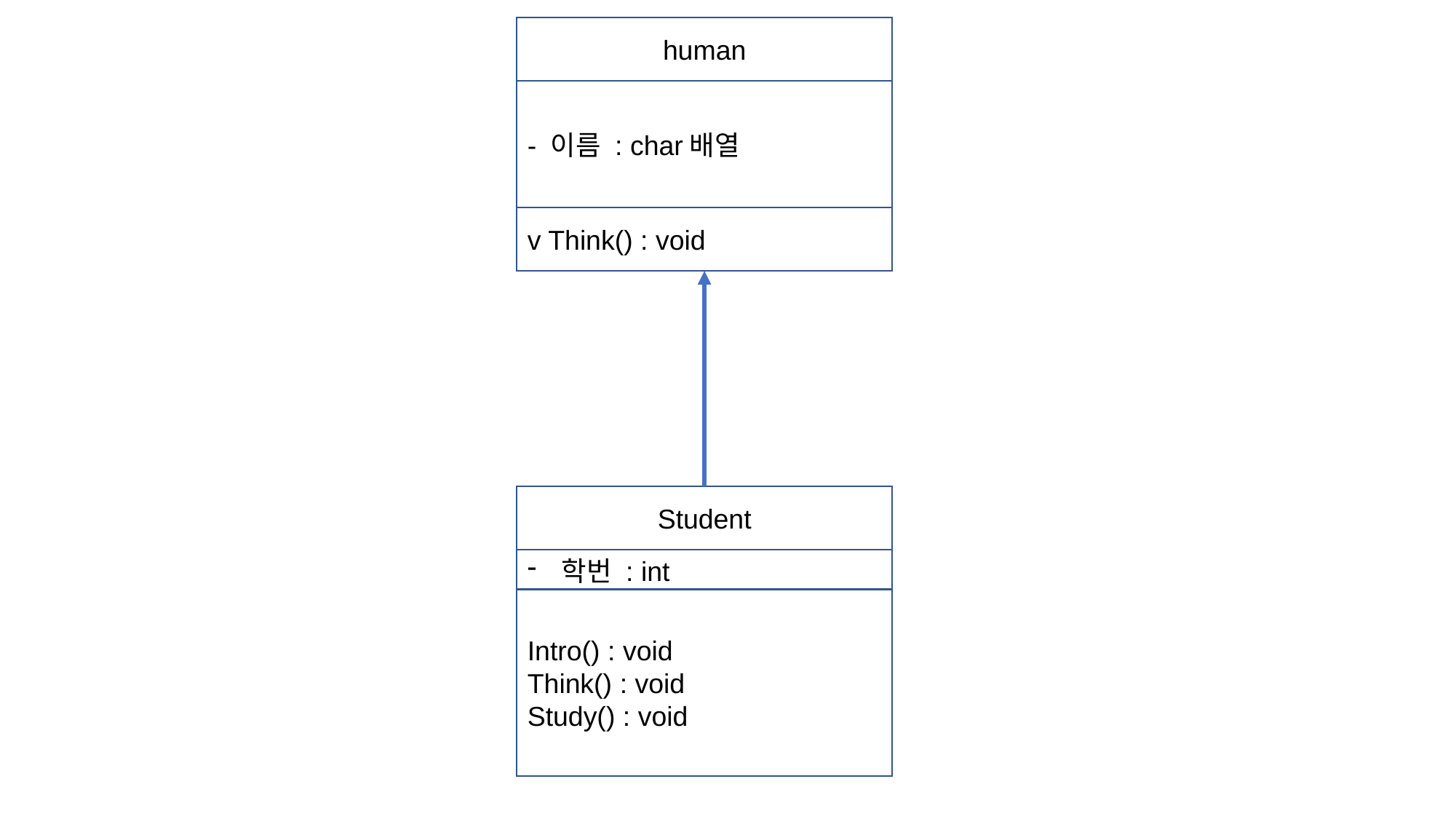

human
- 이름 : char배열
v Think() : void
Student
학번 : int
Intro() : void
Think() : void
Study() : void